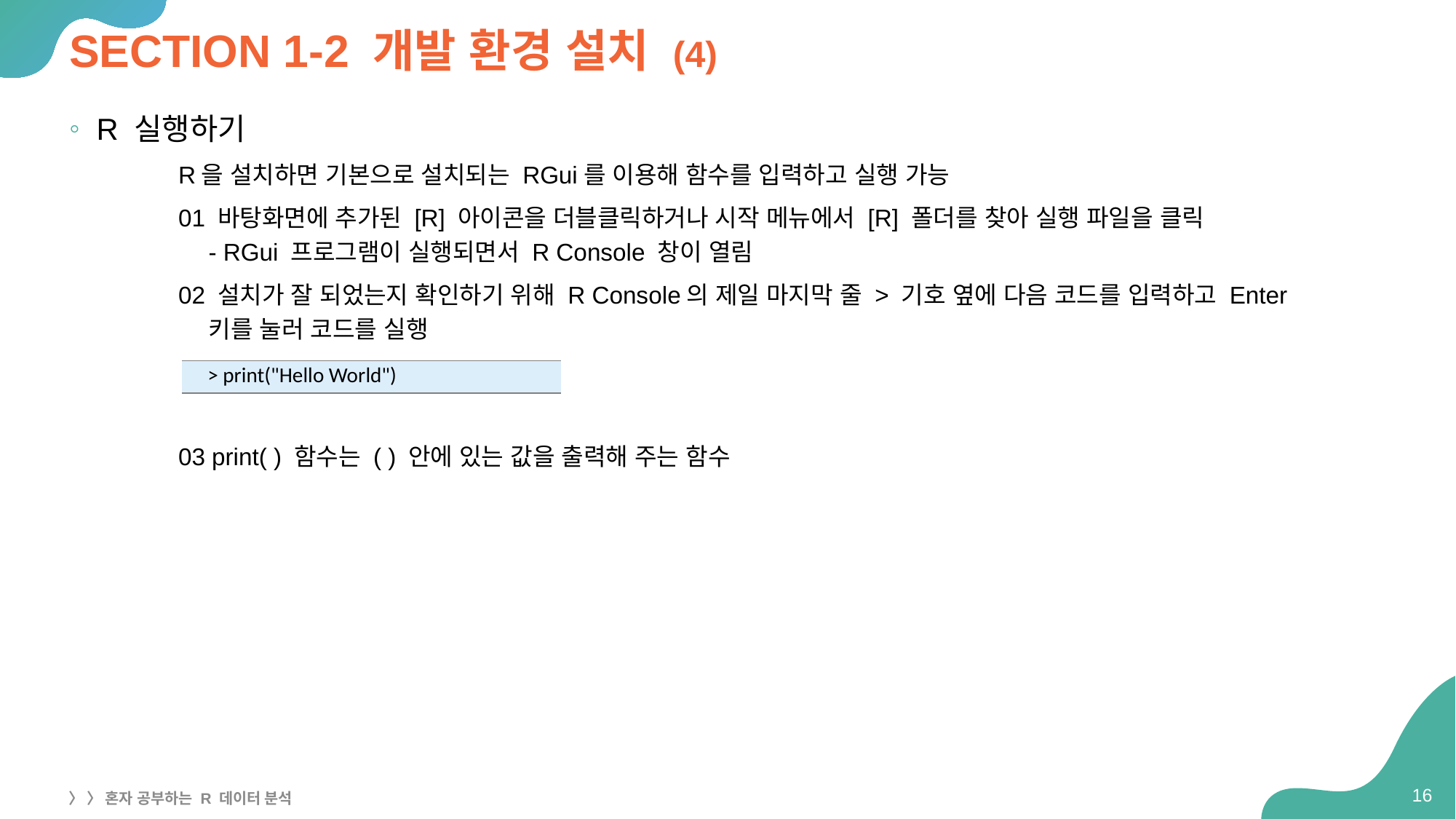

# SECTION 1-2 개발 환경 설치 (4)
R 실행하기
R을 설치하면 기본으로 설치되는 RGui를 이용해 함수를 입력하고 실행 가능
01 바탕화면에 추가된 [R] 아이콘을 더블클릭하거나 시작 메뉴에서 [R] 폴더를 찾아 실행 파일을 클릭
- RGui 프로그램이 실행되면서 R Console 창이 열림
02 설치가 잘 되었는지 확인하기 위해 R Console의 제일 마지막 줄 > 기호 옆에 다음 코드를 입력하고 Enter
키를 눌러 코드를 실행

03 print( ) 함수는 ( ) 안에 있는 값을 출력해 주는 함수
| > print("Hello World") |
| --- |
16
〉 〉 혼자 공부하는 R 데이터 분석